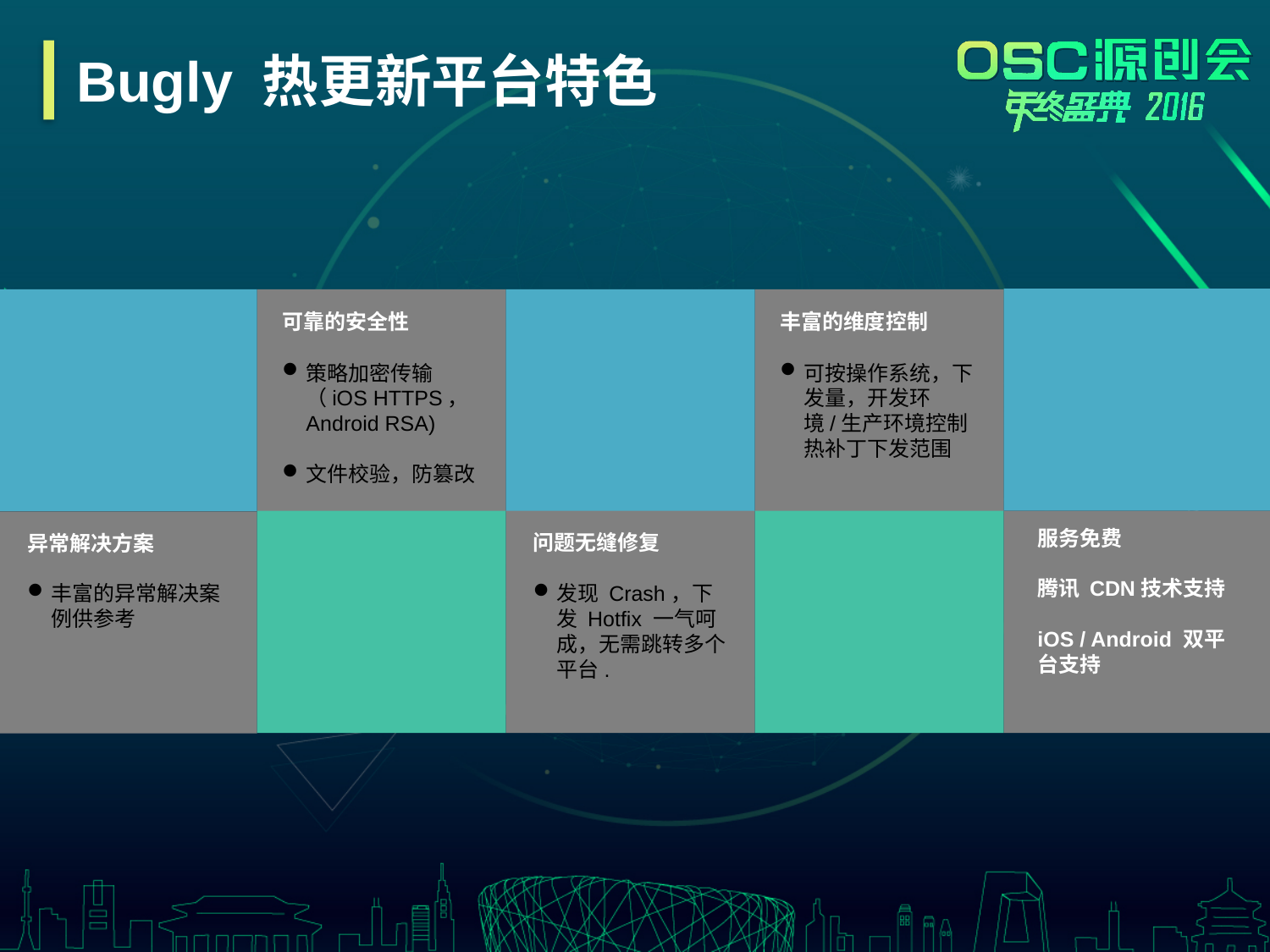

# Bugly 热更新平台特色

可靠的安全性

策略加密传输（iOS HTTPS，Android RSA)
文件校验，防篡改

丰富的维度控制
可按操作系统，下发量，开发环境/生产环境控制热补丁下发范围

服务免费

腾讯 CDN技术支持

iOS / Android 双平台支持

问题无缝修复

发现 Crash，下发 Hotfix 一气呵成，无需跳转多个平台.
异常解决方案

丰富的异常解决案例供参考